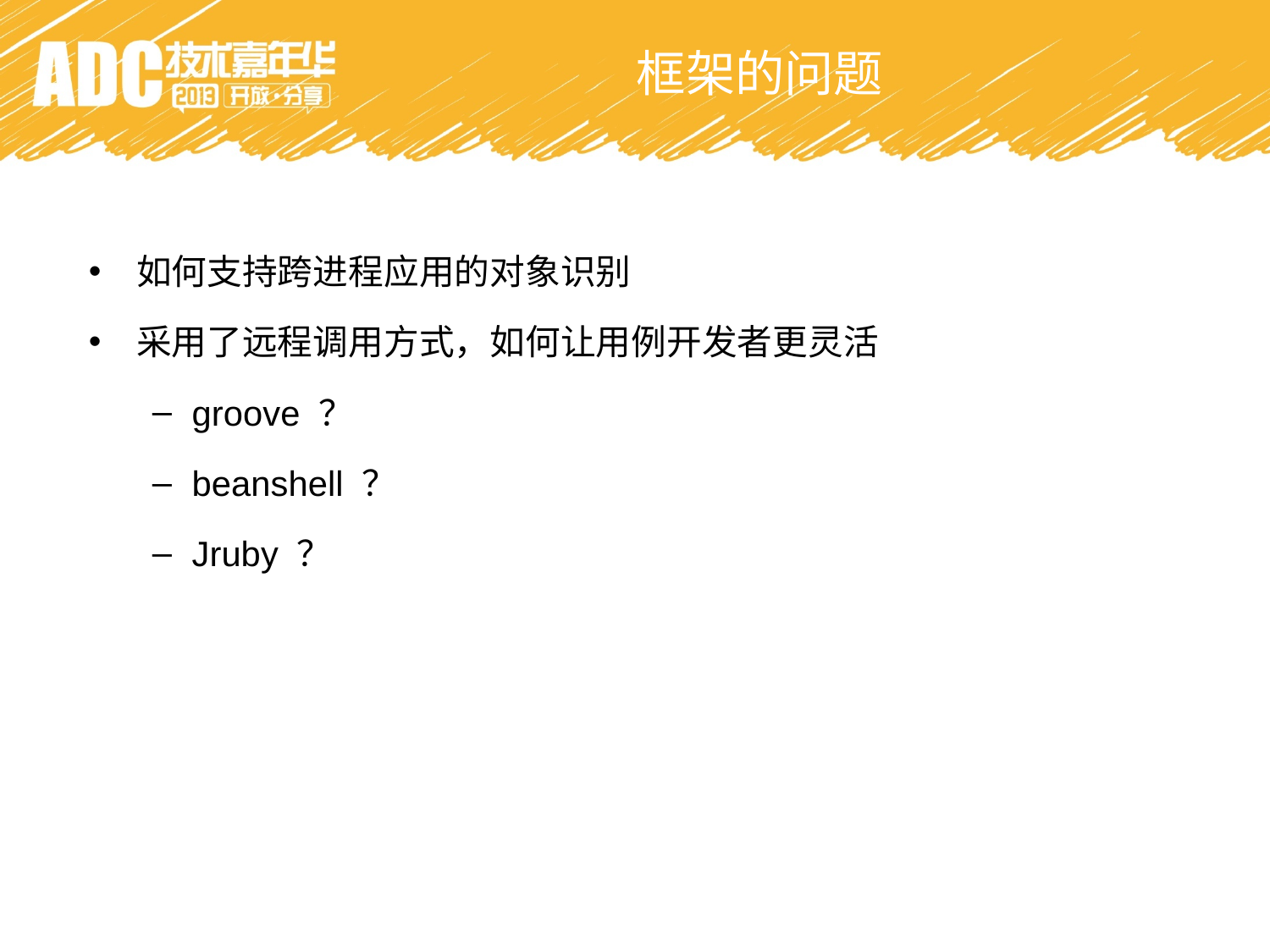

框架的问题
如何支持跨进程应用的对象识别
采用了远程调用方式，如何让用例开发者更灵活
groove ？
beanshell ？
Jruby ？